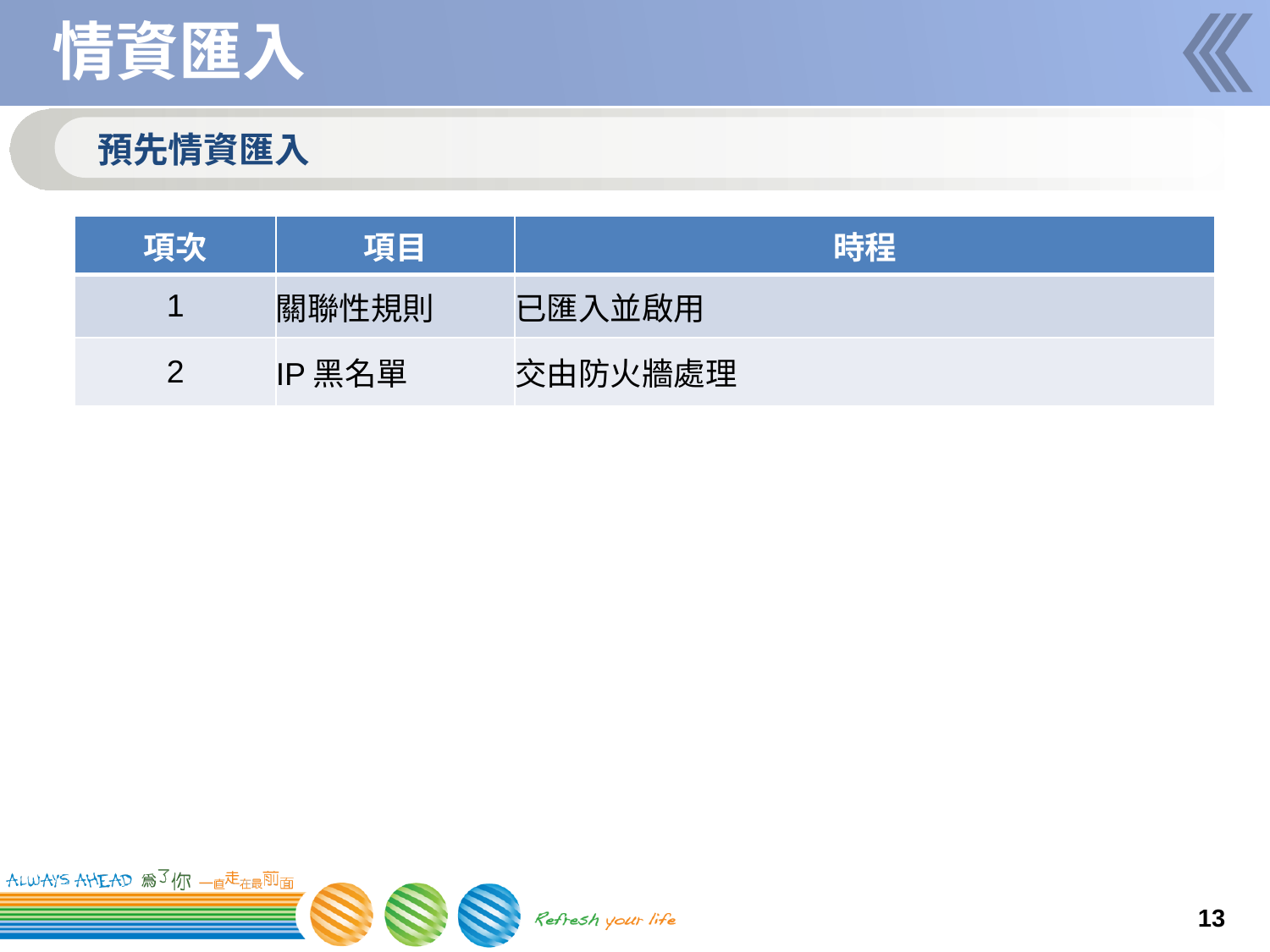

# 情資匯入
預先情資匯入
| 項次 | 項目 | 時程 |
| --- | --- | --- |
| 1 | 關聯性規則 | 已匯入並啟用 |
| 2 | IP黑名單 | 交由防火牆處理 |
13